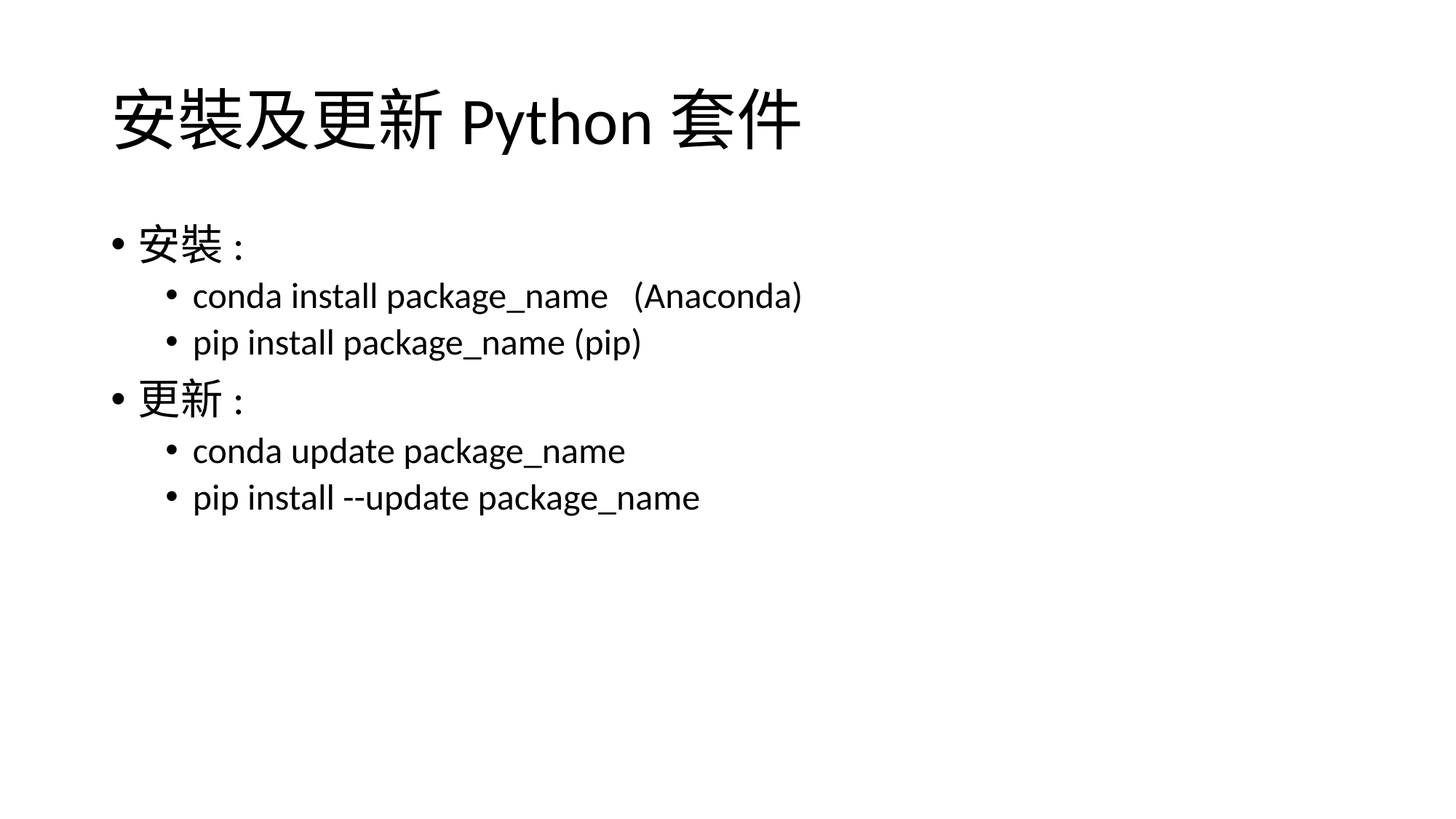

# 安裝及更新Python套件
安裝:
conda install package_name   (Anaconda)
pip install package_name (pip)
更新:
conda update package_name
pip install --update package_name